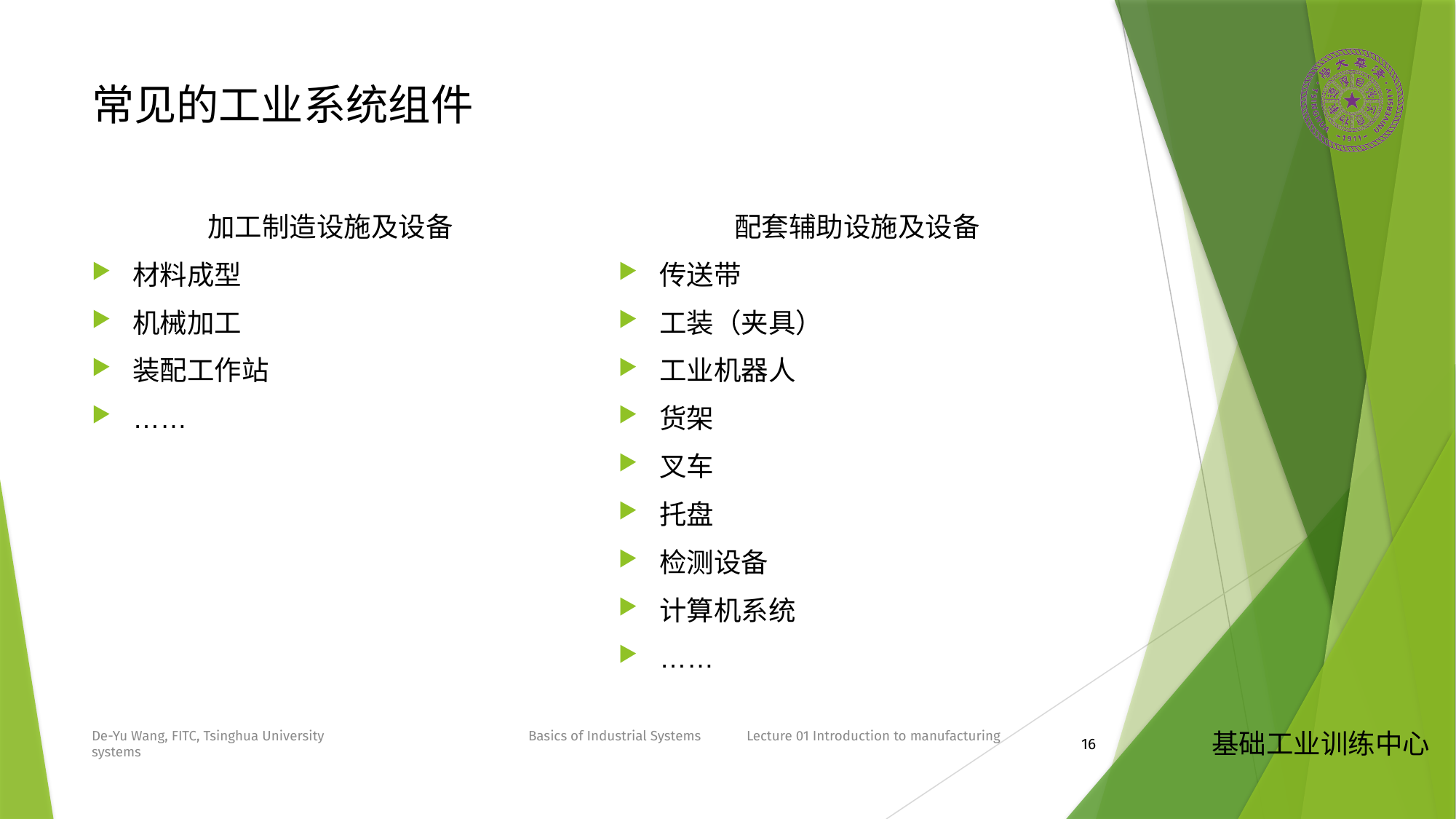

# 常见的工业系统组件
加工制造设施及设备
材料成型
机械加工
装配工作站
……
配套辅助设施及设备
传送带
工装（夹具）
工业机器人
货架
叉车
托盘
检测设备
计算机系统
……

16